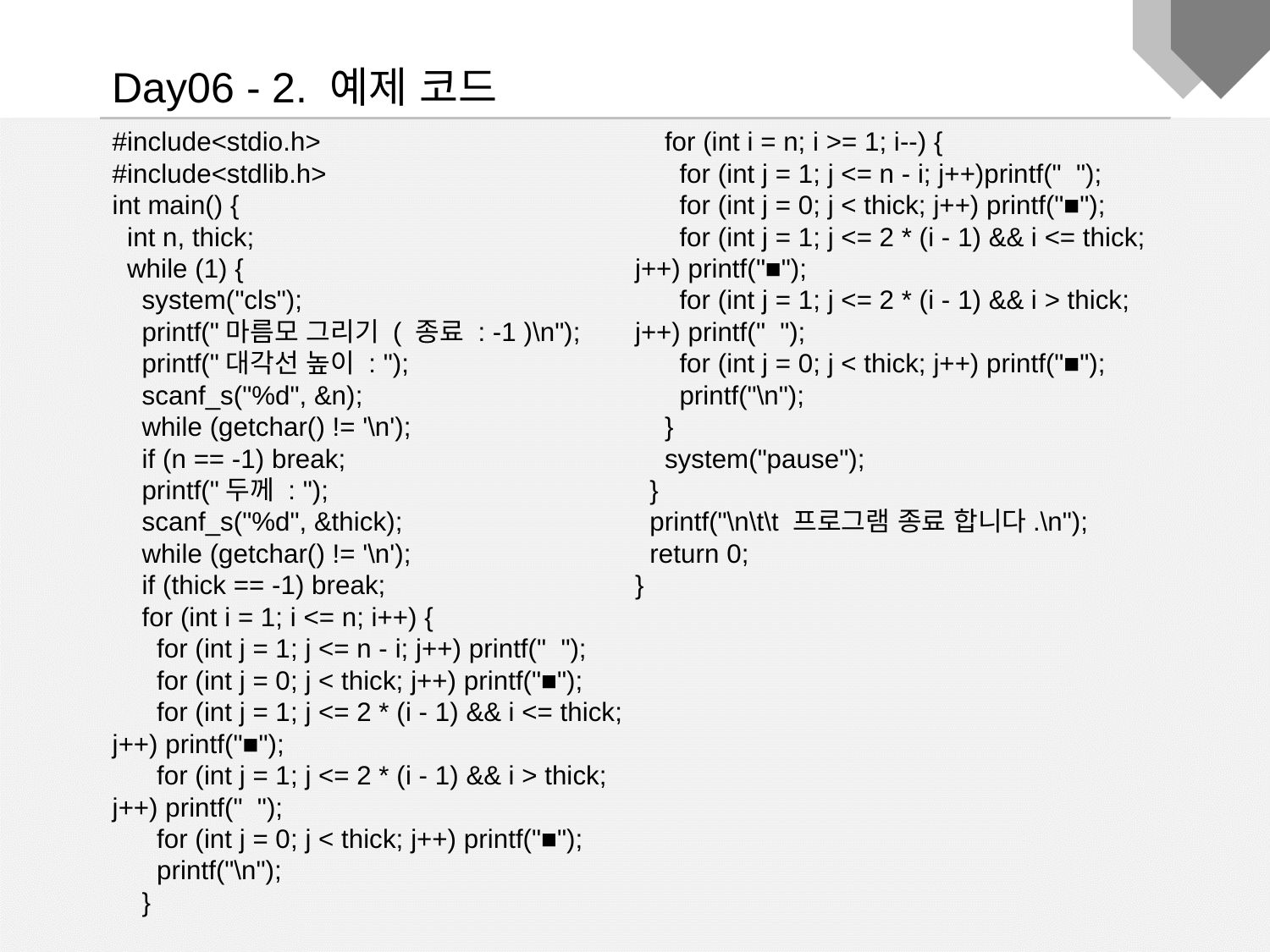

Day06 - 2. 예제 코드
#include<stdio.h>
#include<stdlib.h>
int main() {
  int n, thick;
  while (1) {
    system("cls");
    printf("마름모 그리기 ( 종료 : -1 )\n");
    printf("대각선 높이 : ");
    scanf_s("%d", &n);
    while (getchar() != '\n');
    if (n == -1) break;
    printf("두께 : ");
    scanf_s("%d", &thick);
    while (getchar() != '\n');
    if (thick == -1) break;
    for (int i = 1; i <= n; i++) {
      for (int j = 1; j <= n - i; j++) printf("  ");
      for (int j = 0; j < thick; j++) printf("■");
      for (int j = 1; j <= 2 * (i - 1) && i <= thick; j++) printf("■");
      for (int j = 1; j <= 2 * (i - 1) && i > thick; j++) printf("  ");
      for (int j = 0; j < thick; j++) printf("■");
      printf("\n");
    }
    for (int i = n; i >= 1; i--) {
      for (int j = 1; j <= n - i; j++)printf("  ");
      for (int j = 0; j < thick; j++) printf("■");
      for (int j = 1; j <= 2 * (i - 1) && i <= thick; j++) printf("■");
      for (int j = 1; j <= 2 * (i - 1) && i > thick; j++) printf("  ");
      for (int j = 0; j < thick; j++) printf("■");
      printf("\n");
    }
    system("pause");
  }
  printf("\n\t\t 프로그램 종료 합니다.\n");
  return 0;
}